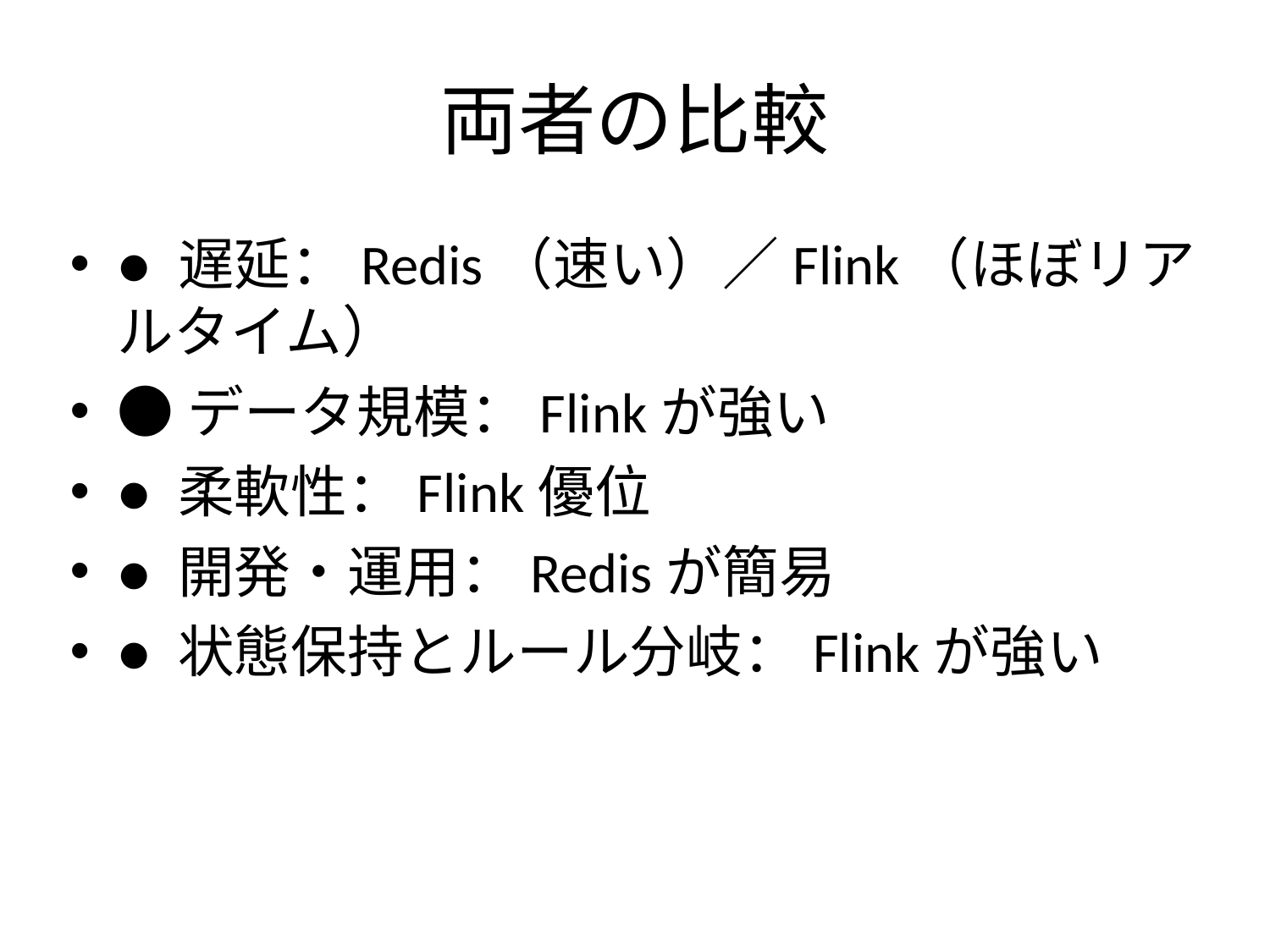

# 両者の比較
● 遅延：Redis（速い）／Flink（ほぼリアルタイム）
●データ規模：Flinkが強い
● 柔軟性：Flink優位
● 開発・運用：Redisが簡易
● 状態保持とルール分岐：Flinkが強い